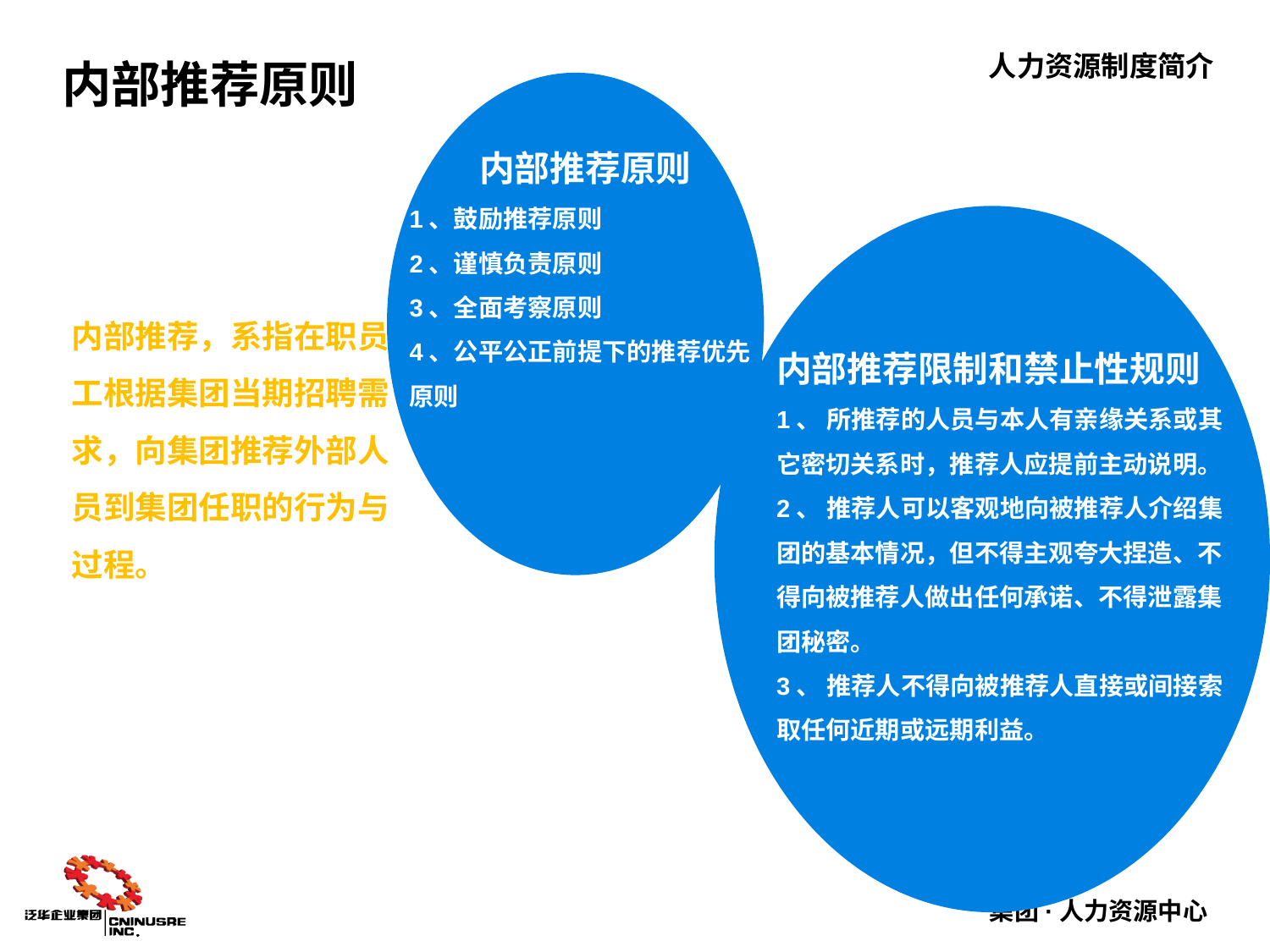

# 内部推荐原则

内部推荐原则
1、鼓励推荐原则
2、谨慎负责原则
3、全面考察原则
4、公平公正前提下的推荐优先原则

内部推荐限制和禁止性规则
1、 所推荐的人员与本人有亲缘关系或其它密切关系时，推荐人应提前主动说明。
2、 推荐人可以客观地向被推荐人介绍集团的基本情况，但不得主观夸大捏造、不得向被推荐人做出任何承诺、不得泄露集团秘密。
3、 推荐人不得向被推荐人直接或间接索取任何近期或远期利益。
内部推荐，系指在职员工根据集团当期招聘需求，向集团推荐外部人员到集团任职的行为与过程。